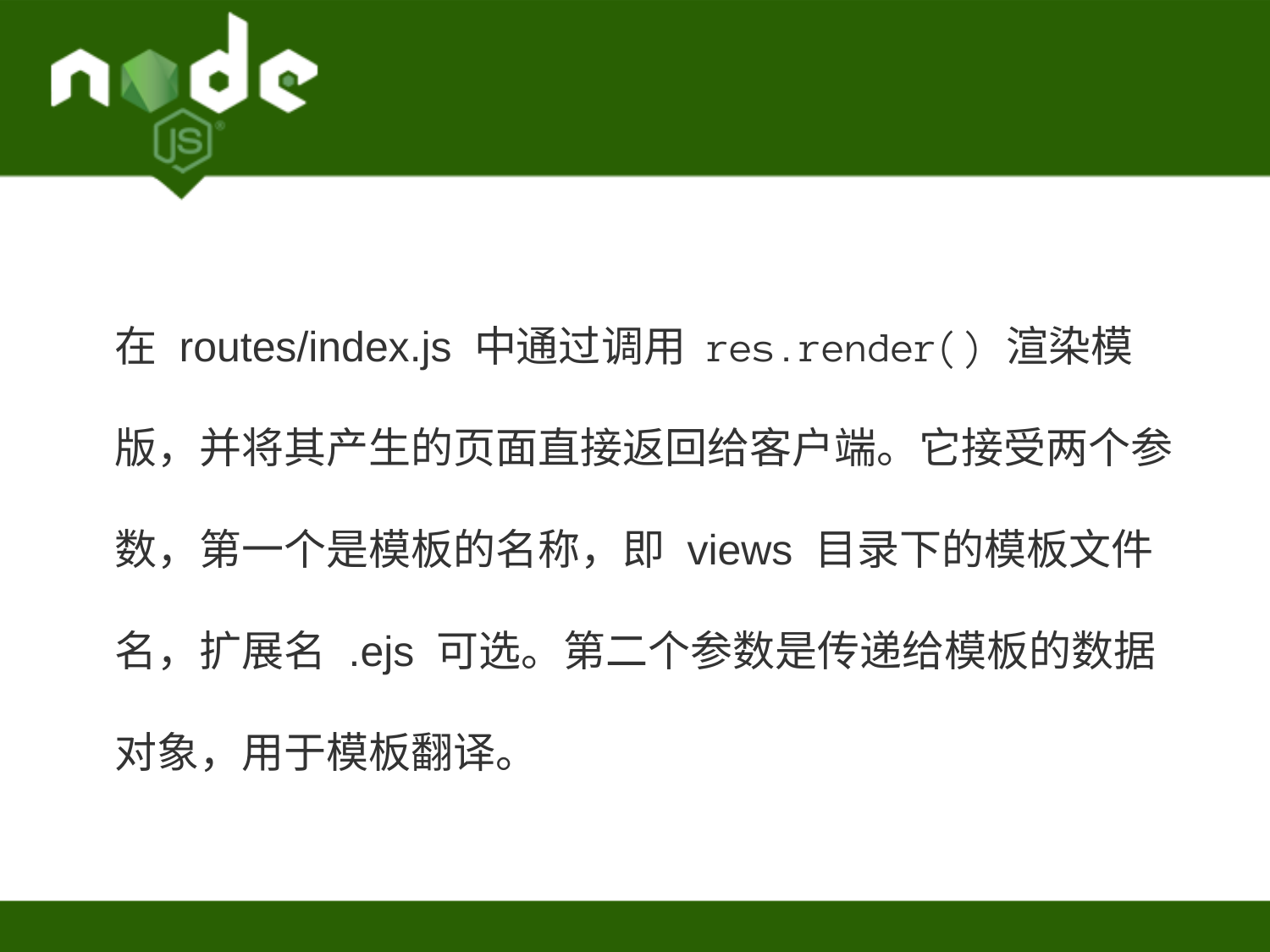

在 routes/index.js 中通过调用 res.render() 渲染模版，并将其产生的页面直接返回给客户端。它接受两个参数，第一个是模板的名称，即 views 目录下的模板文件名，扩展名 .ejs 可选。第二个参数是传递给模板的数据对象，用于模板翻译。